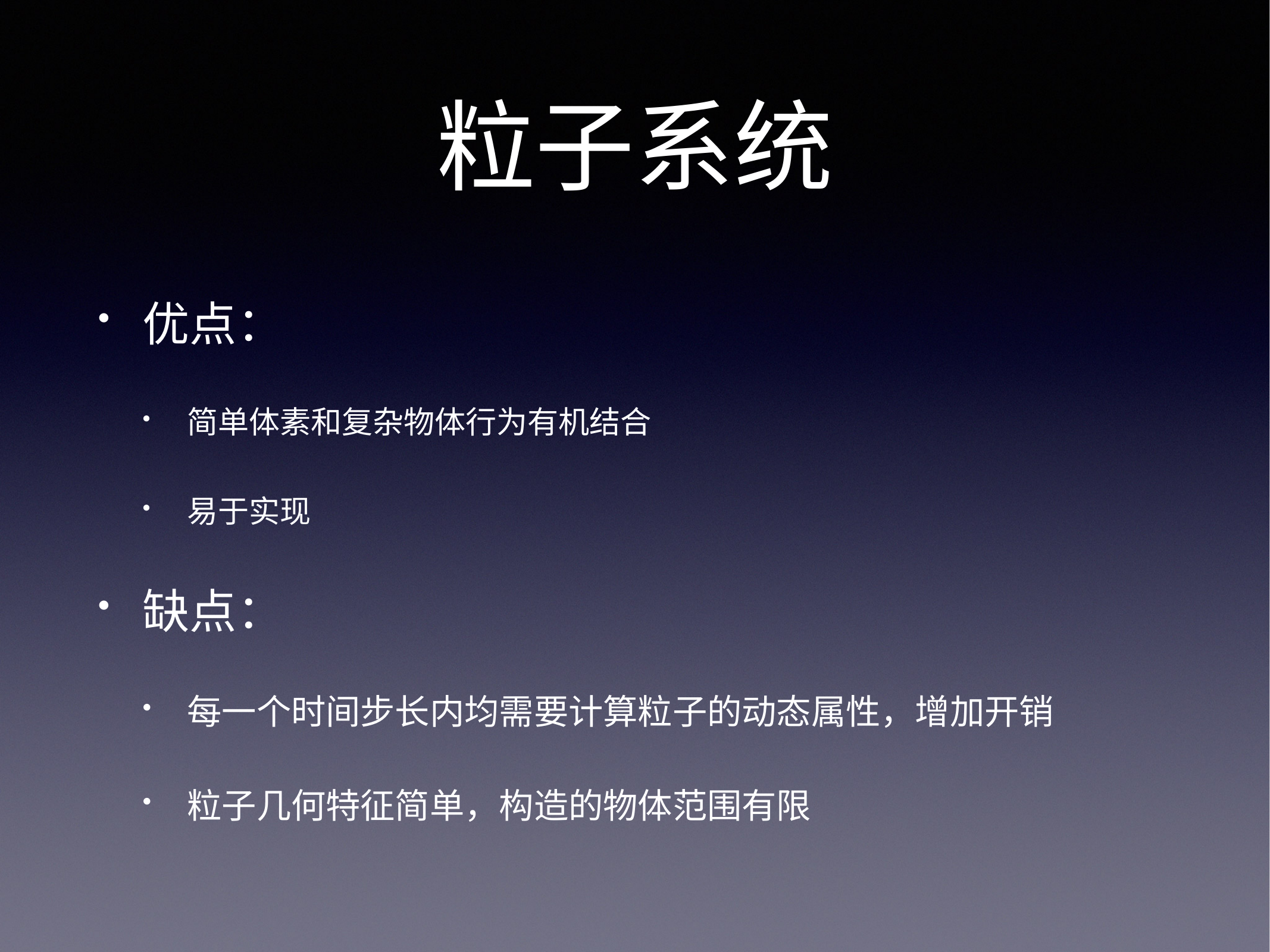

# 粒子系统
优点：
简单体素和复杂物体行为有机结合
易于实现
缺点：
每一个时间步长内均需要计算粒子的动态属性，增加开销
粒子几何特征简单，构造的物体范围有限